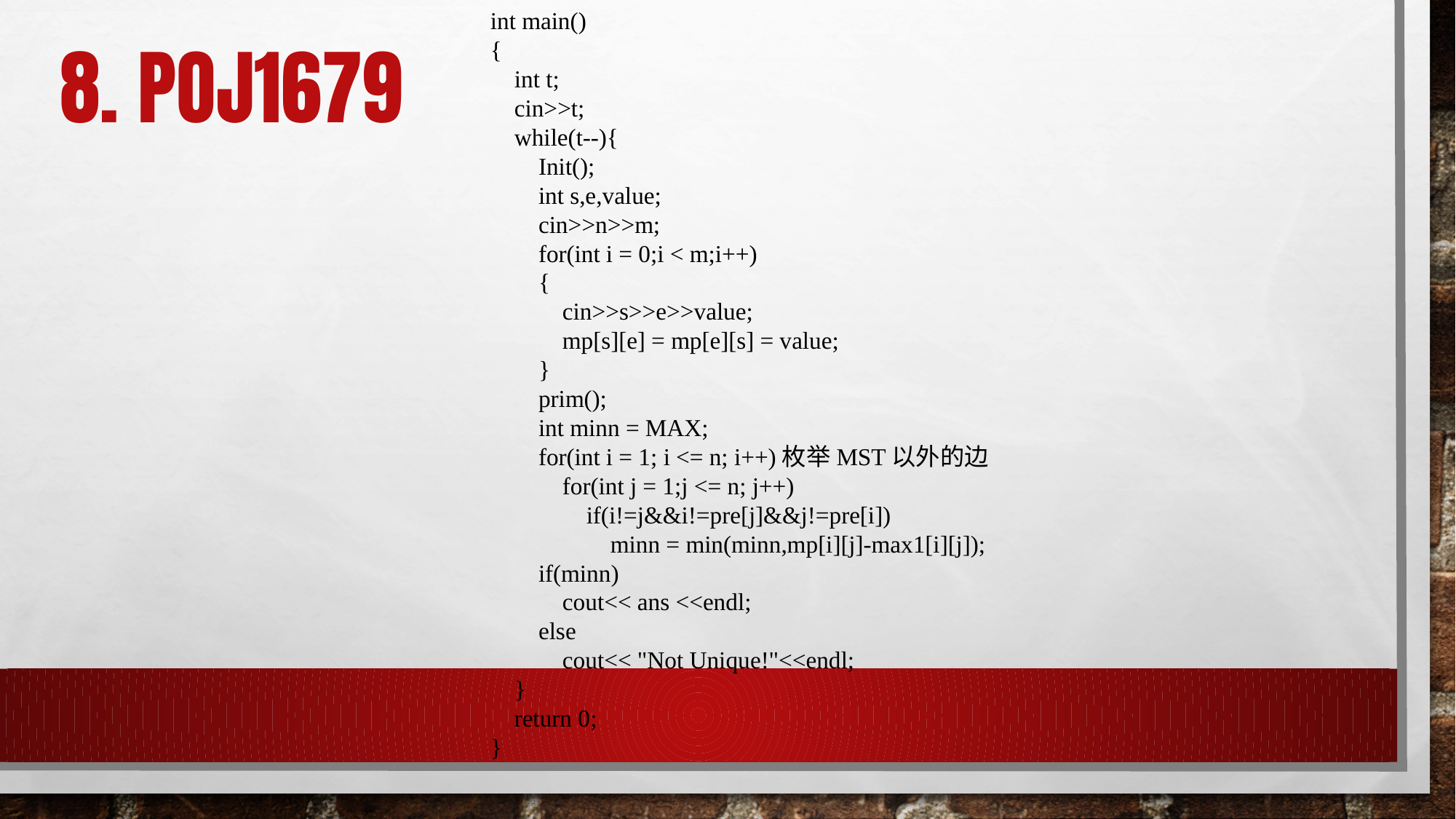

int main()
{
    int t;
    cin>>t;
    while(t--){
        Init();
        int s,e,value;
        cin>>n>>m;
        for(int i = 0;i < m;i++)
        {
            cin>>s>>e>>value;
            mp[s][e] = mp[e][s] = value;
        }
        prim();
        int minn = MAX;
        for(int i = 1; i <= n; i++)枚举MST以外的边
            for(int j = 1;j <= n; j++)
                if(i!=j&&i!=pre[j]&&j!=pre[i])
                    minn = min(minn,mp[i][j]-max1[i][j]);
        if(minn)
            cout<< ans <<endl;
        else
            cout<< "Not Unique!"<<endl;
    }
    return 0;
}
# 8. poj1679